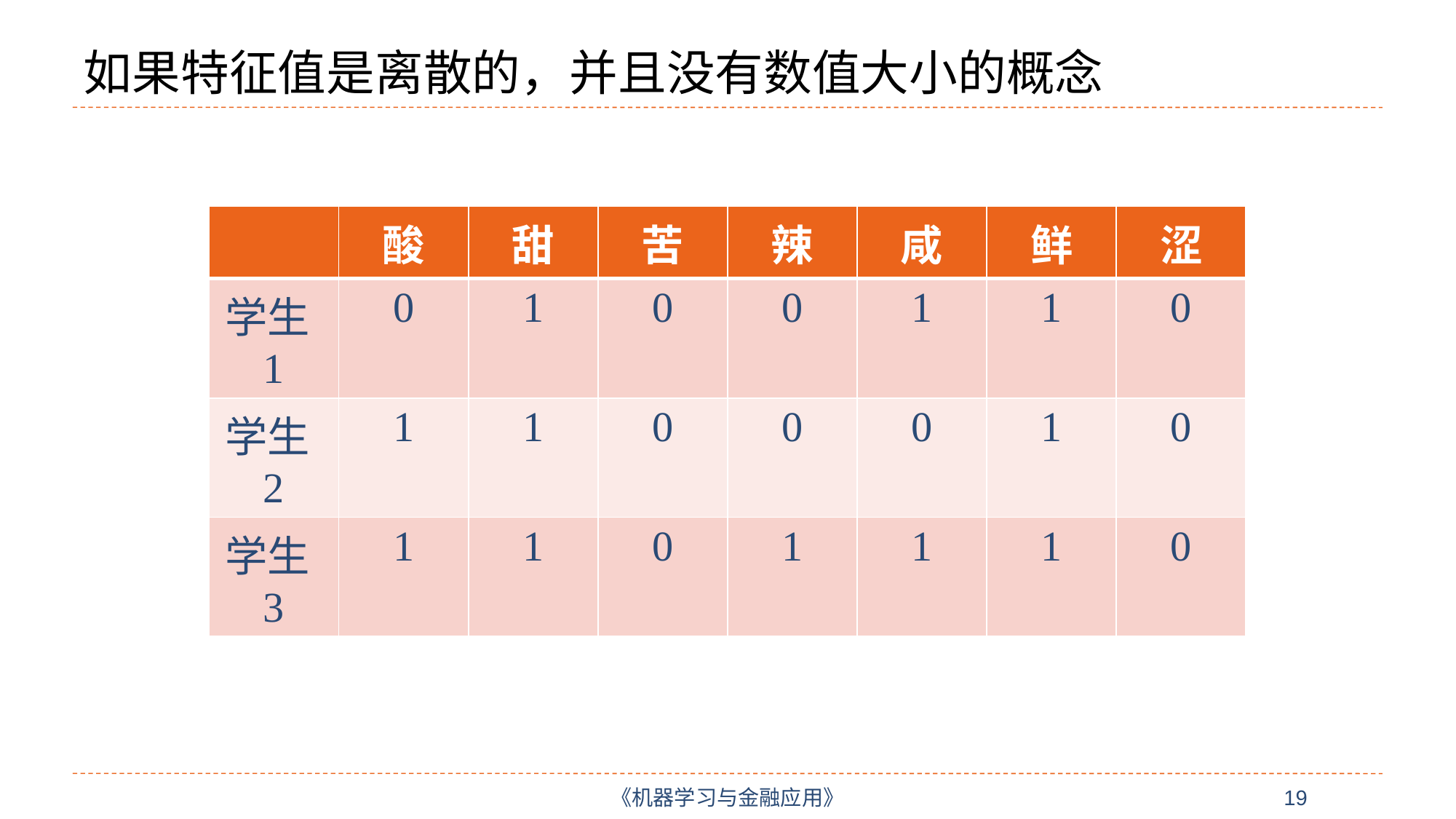

# 如果特征值是离散的，并且没有数值大小的概念
|  | 酸 | 甜 | 苦 | 辣 | 咸 | 鲜 | 涩 |
| --- | --- | --- | --- | --- | --- | --- | --- |
| 学生1 | 0 | 1 | 0 | 0 | 1 | 1 | 0 |
| 学生2 | 1 | 1 | 0 | 0 | 0 | 1 | 0 |
| 学生3 | 1 | 1 | 0 | 1 | 1 | 1 | 0 |